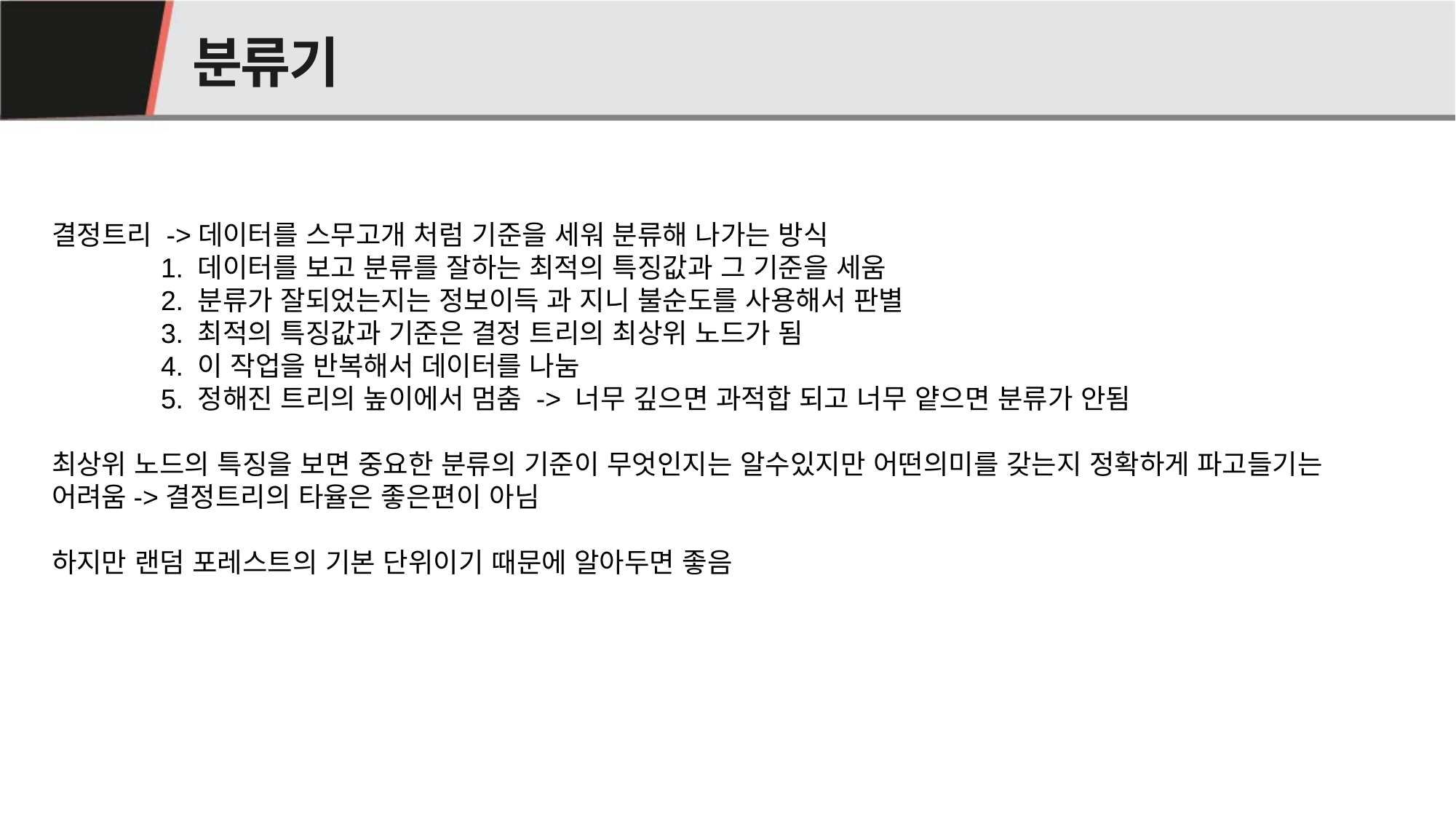

# 분류기
02
결정트리 ->데이터를 스무고개 처럼 기준을 세워 분류해 나가는 방식
	1. 데이터를 보고 분류를 잘하는 최적의 특징값과 그 기준을 세움
	2. 분류가 잘되었는지는 정보이득 과 지니 불순도를 사용해서 판별
	3. 최적의 특징값과 기준은 결정 트리의 최상위 노드가 됨
	4. 이 작업을 반복해서 데이터를 나눔
	5. 정해진 트리의 높이에서 멈춤 -> 너무 깊으면 과적합 되고 너무 얕으면 분류가 안됨

최상위 노드의 특징을 보면 중요한 분류의 기준이 무엇인지는 알수있지만 어떤의미를 갖는지 정확하게 파고들기는 어려움->결정트리의 타율은 좋은편이 아님

하지만 랜덤 포레스트의 기본 단위이기 때문에 알아두면 좋음